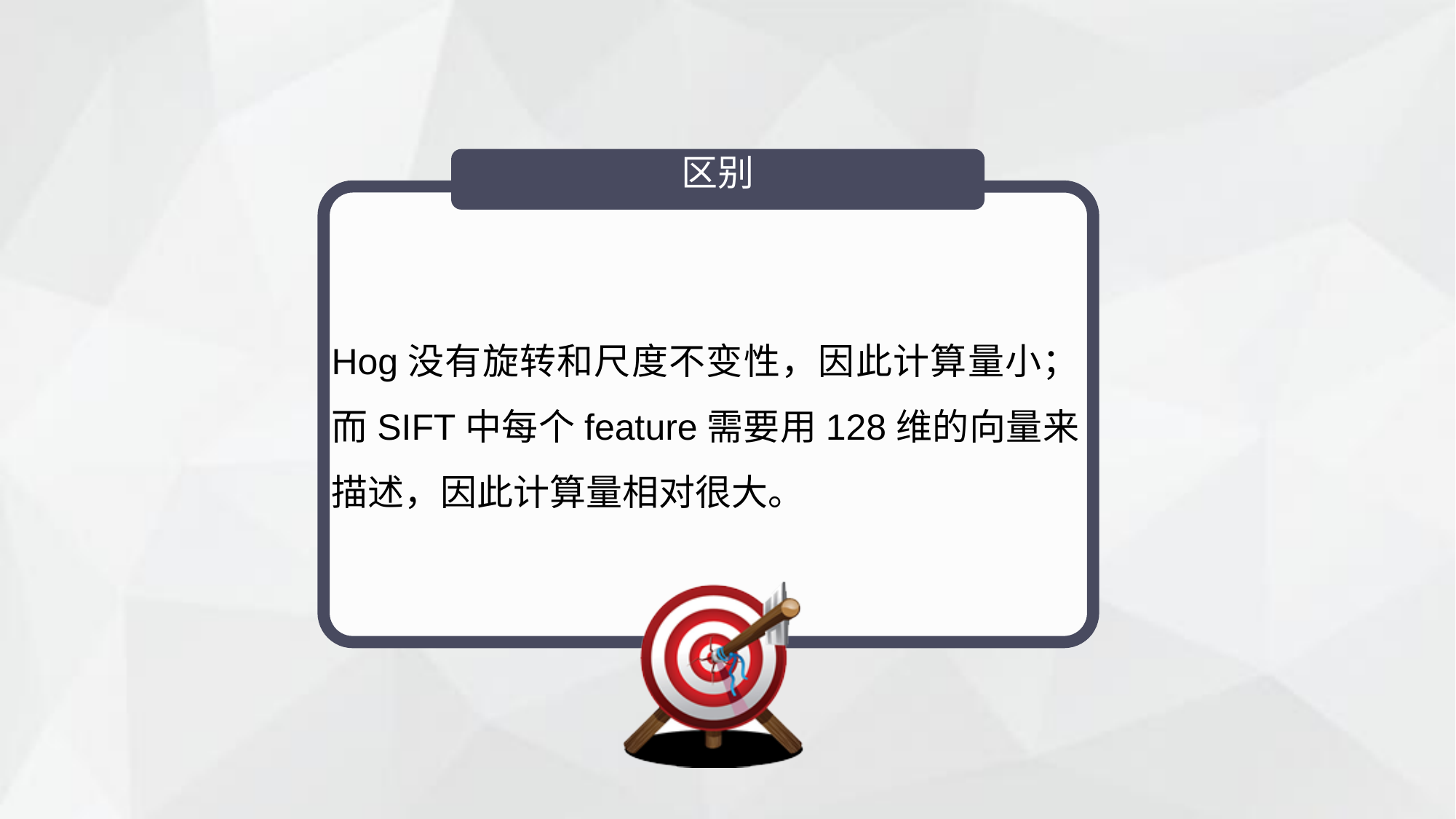

# 区别
Hog没有旋转和尺度不变性，因此计算量小；而SIFT中每个feature需要用128维的向量来描述，因此计算量相对很大。